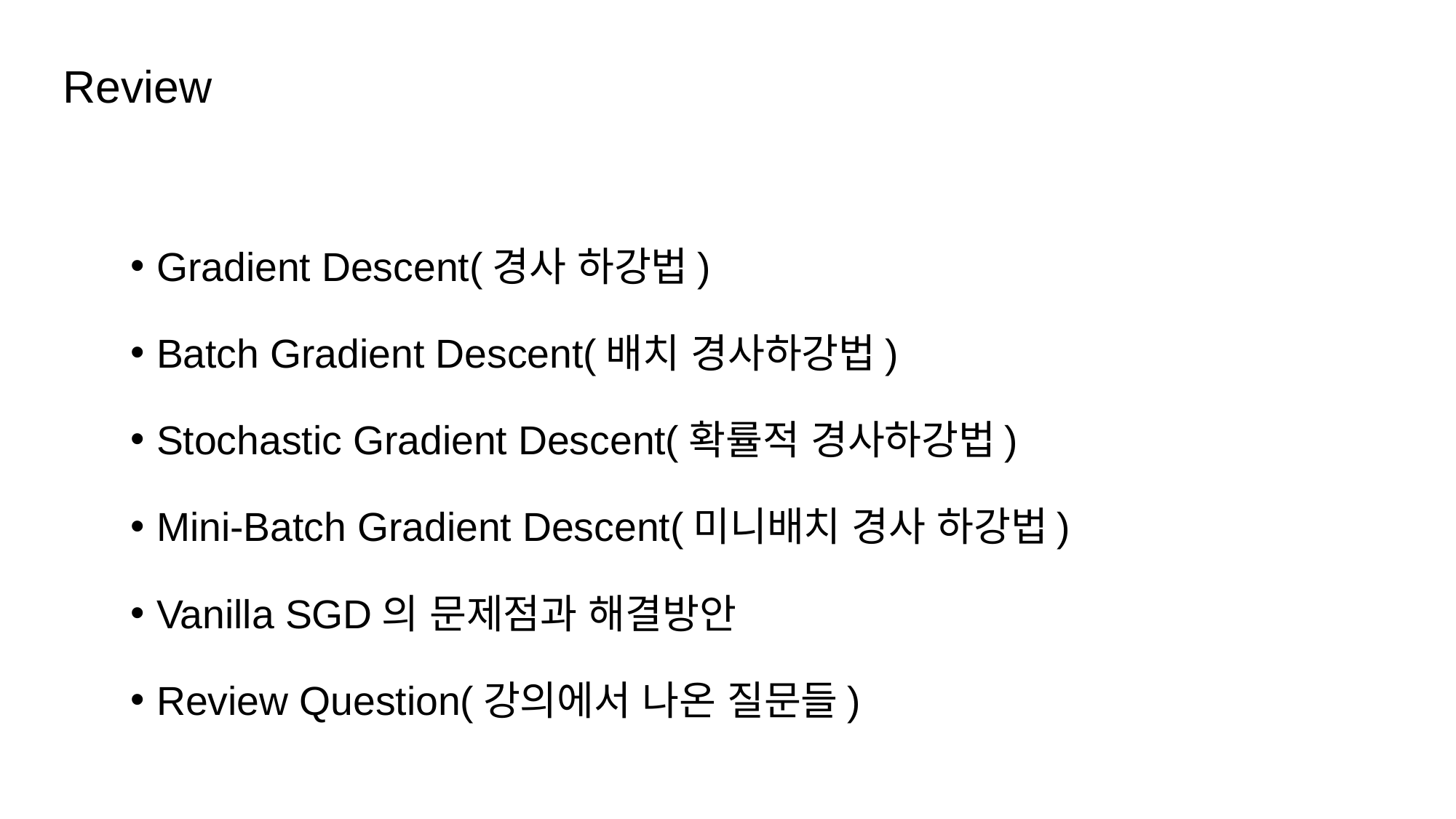

# Review
Gradient Descent(경사 하강법)
Batch Gradient Descent(배치 경사하강법)
Stochastic Gradient Descent(확률적 경사하강법)
Mini-Batch Gradient Descent(미니배치 경사 하강법)
Vanilla SGD의 문제점과 해결방안
Review Question(강의에서 나온 질문들)